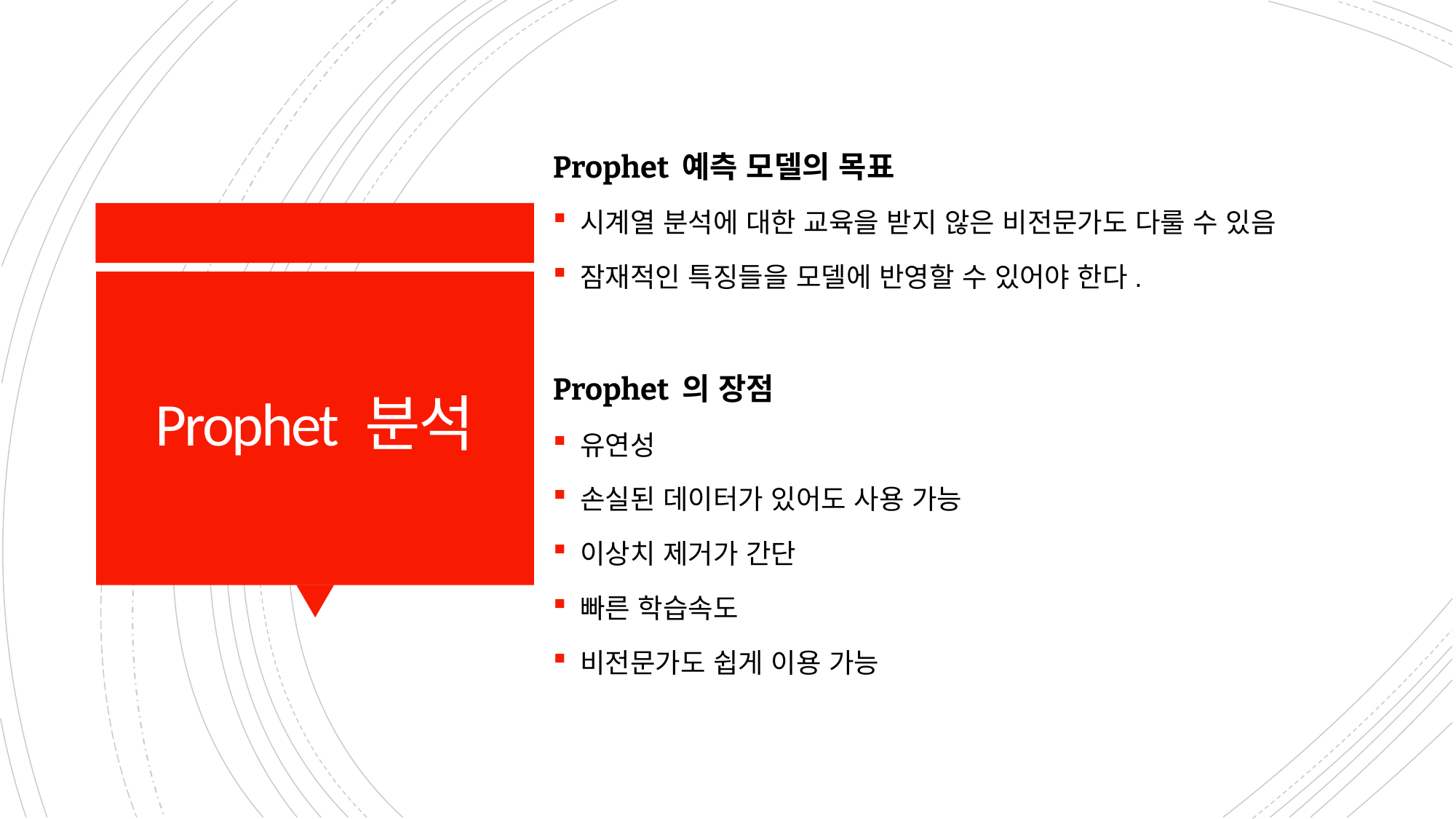

Prophet 예측 모델의 목표
시계열 분석에 대한 교육을 받지 않은 비전문가도 다룰 수 있음
잠재적인 특징들을 모델에 반영할 수 있어야 한다.

Prophet 의 장점
유연성
손실된 데이터가 있어도 사용 가능
이상치 제거가 간단
빠른 학습속도
비전문가도 쉽게 이용 가능
# Prophet 분석